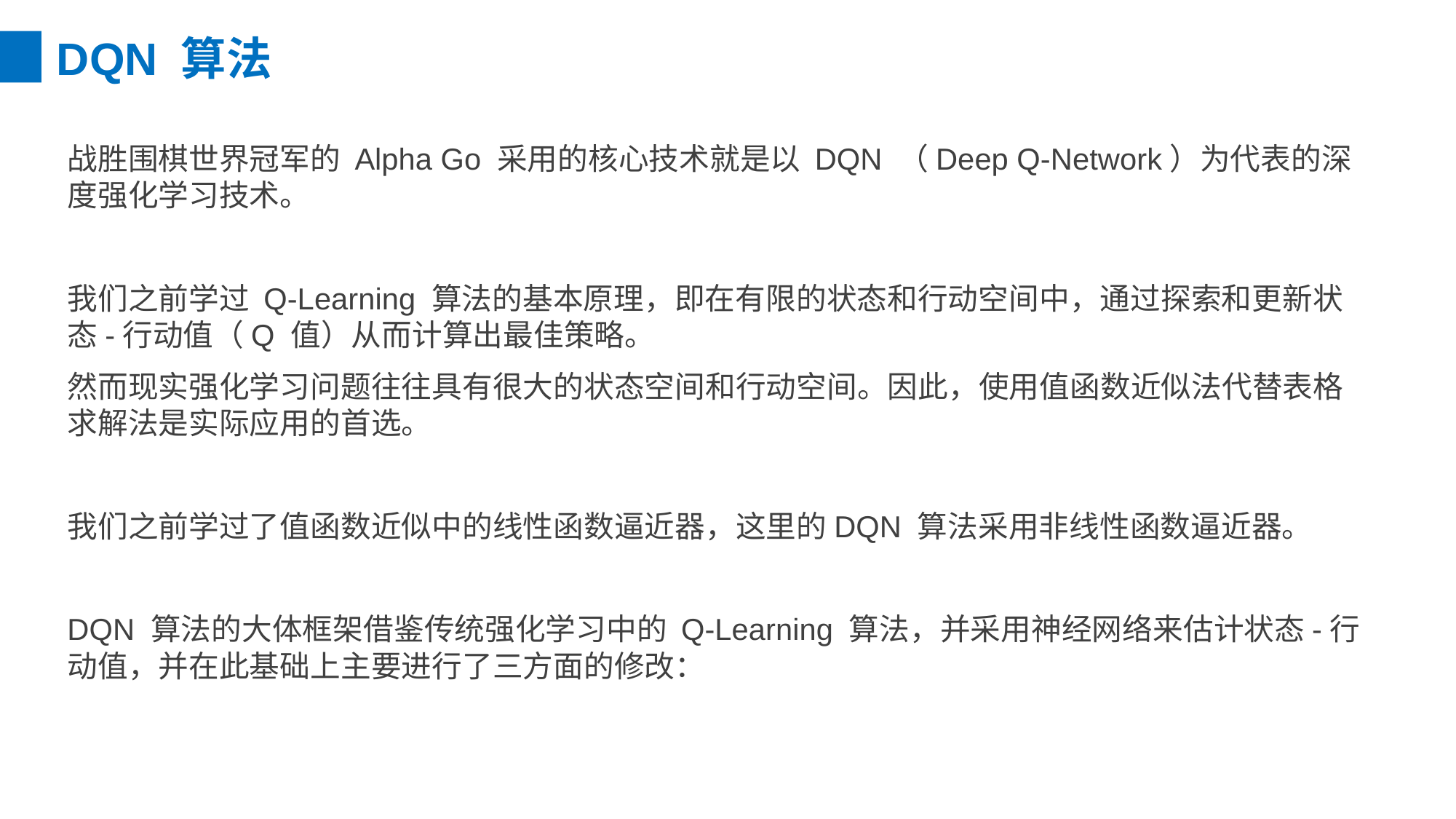

DQN 算法
战胜围棋世界冠军的 Alpha Go 采用的核心技术就是以 DQN （Deep Q-Network）为代表的深度强化学习技术。

我们之前学过 Q-Learning 算法的基本原理，即在有限的状态和行动空间中，通过探索和更新状态-行动值（Q 值）从而计算出最佳策略。
然而现实强化学习问题往往具有很大的状态空间和行动空间。因此，使用值函数近似法代替表格求解法是实际应用的首选。

我们之前学过了值函数近似中的线性函数逼近器，这里的DQN 算法采用非线性函数逼近器。

DQN 算法的大体框架借鉴传统强化学习中的 Q-Learning 算法，并采用神经网络来估计状态-行动值，并在此基础上主要进行了三方面的修改：